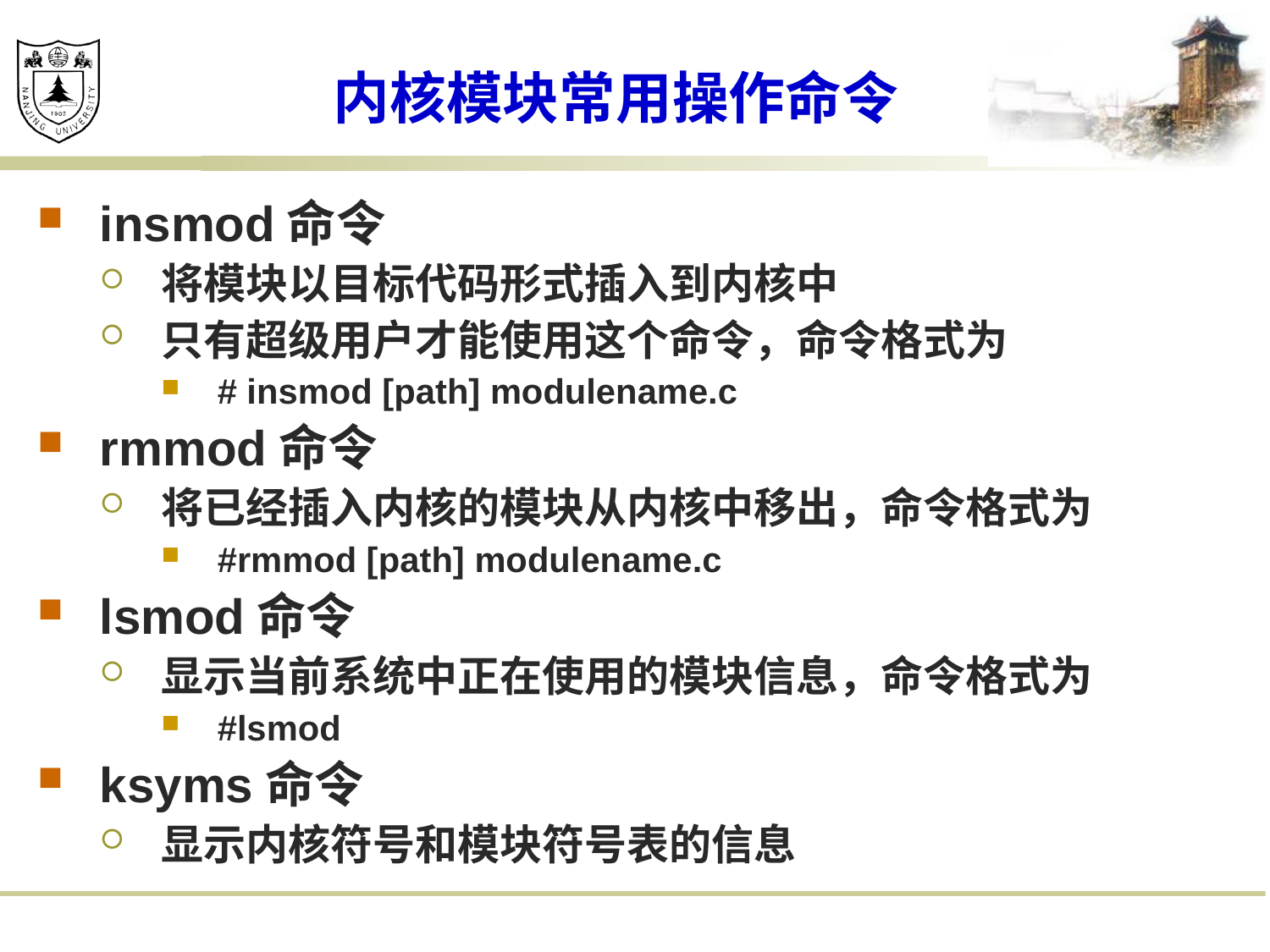

# 内核模块常用操作命令
insmod命令
将模块以目标代码形式插入到内核中
只有超级用户才能使用这个命令，命令格式为
# insmod [path] modulename.c
rmmod命令
将已经插入内核的模块从内核中移出，命令格式为
#rmmod [path] modulename.c
lsmod命令
显示当前系统中正在使用的模块信息，命令格式为
#lsmod
ksyms命令
显示内核符号和模块符号表的信息
158